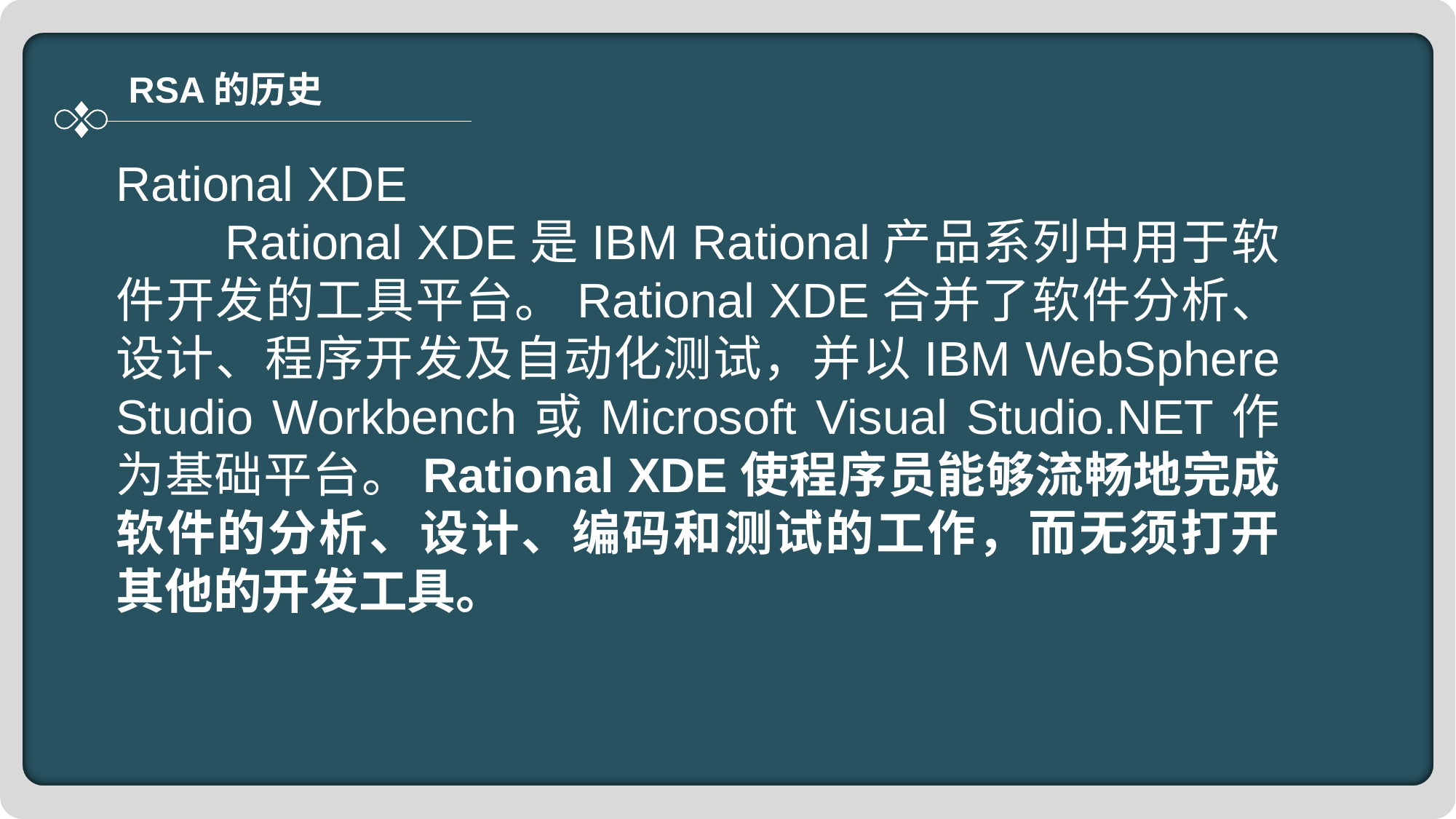

RSA的历史

Rational XDE
	Rational XDE是IBM Rational产品系列中用于软件开发的工具平台。Rational XDE合并了软件分析、设计、程序开发及自动化测试，并以IBM WebSphere Studio Workbench或Microsoft Visual Studio.NET作为基础平台。Rational XDE使程序员能够流畅地完成软件的分析、设计、编码和测试的工作，而无须打开其他的开发工具。